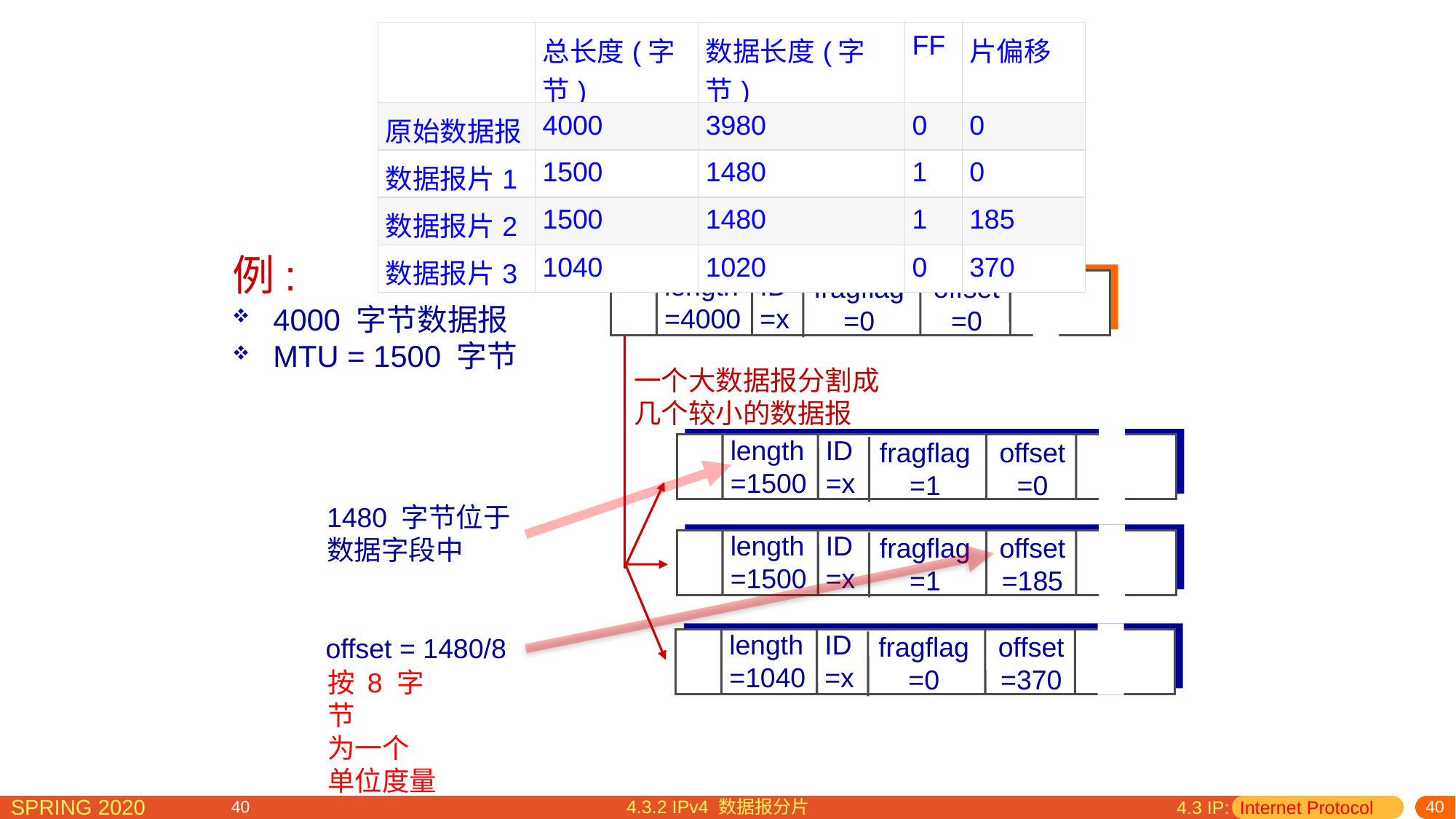

|  | 总长度(字节) | 数据长度(字节) | FF | 片偏移 |
| --- | --- | --- | --- | --- |
| 原始数据报 | 4000 | 3980 | 0 | 0 |
| 数据报片1 | 1500 | 1480 | 1 | 0 |
| 数据报片2 | 1500 | 1480 | 1 | 185 |
| 数据报片3 | 1040 | 1020 | 0 | 370 |
# IP 数据报分片、重新组装
例:
4000 字节数据报
MTU = 1500 字节

length
=4000
ID
=x

fragflag
=0
offset
=0

一个大数据报分割成
几个较小的数据报
length
=1500
ID
=x

fragflag
=1
offset
=0

length
=1500
ID
=x

fragflag
=1
offset
=185

length
=1040
ID
=x

fragflag
=0
offset
=370

1480 字节位于
数据字段中

offset = 1480/8
按 8 字节
为一个
单位度量
4.3.2 IPv4 数据报分片
4.3 IP:  Internet Protocol